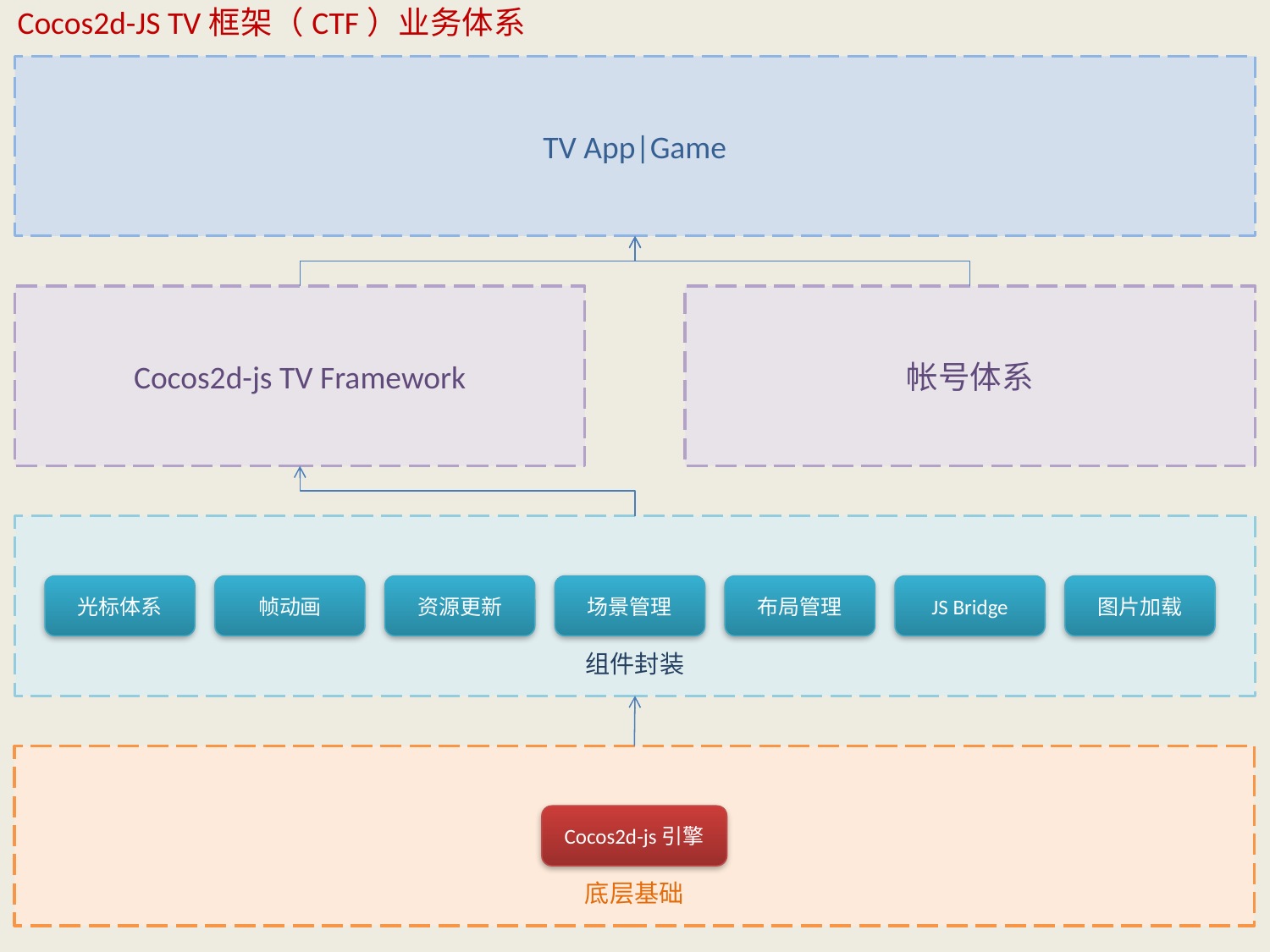

Cocos2d-JS TV框架（CTF）业务体系
TV App|Game
Cocos2d-js TV Framework
帐号体系

组件封装
图片加载
光标体系
帧动画
资源更新
场景管理
布局管理
JS Bridge

底层基础
Cocos2d-js引擎